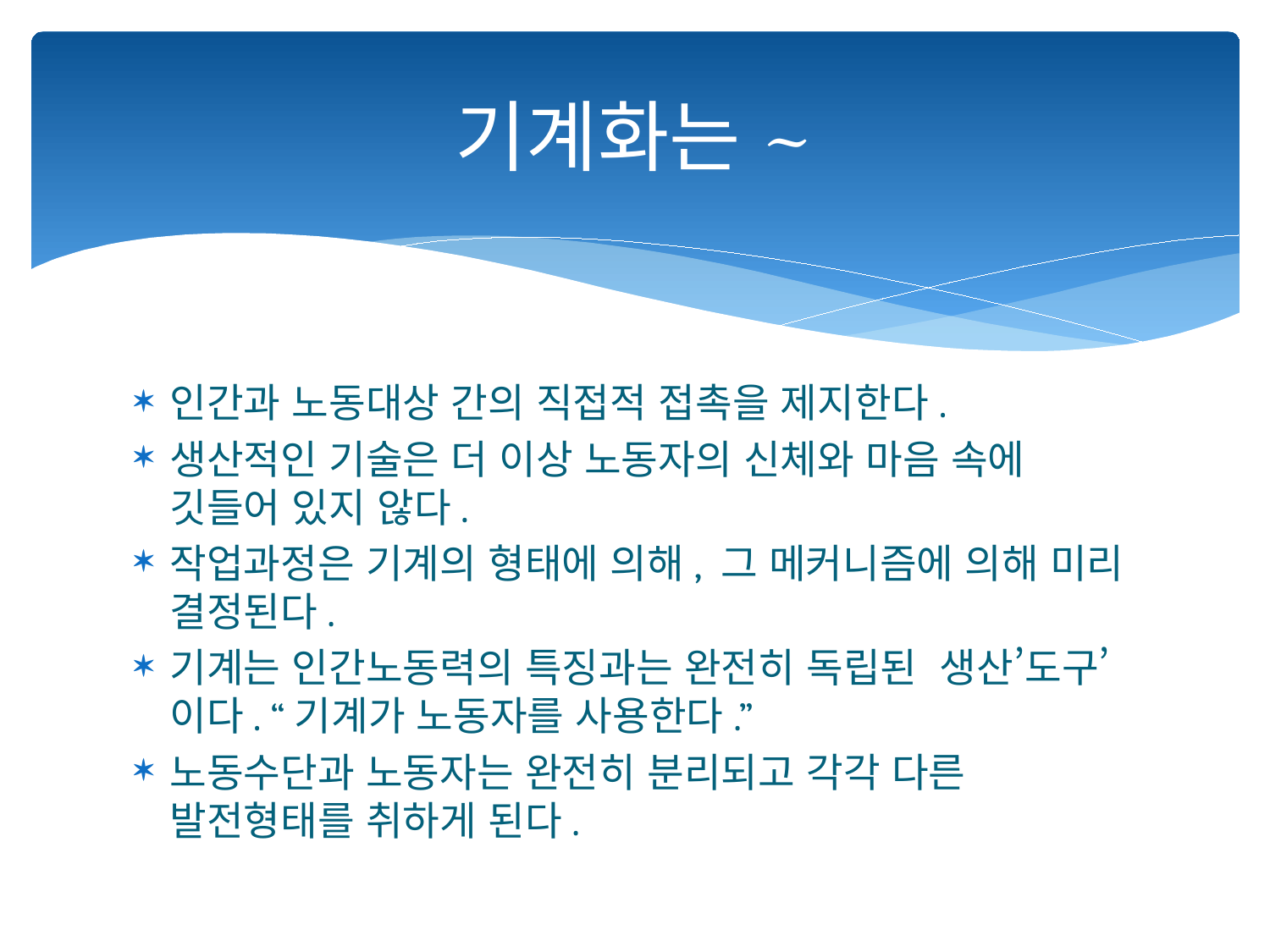

# 기계화는~
인간과 노동대상 간의 직접적 접촉을 제지한다.
생산적인 기술은 더 이상 노동자의 신체와 마음 속에 깃들어 있지 않다.
작업과정은 기계의 형태에 의해, 그 메커니즘에 의해 미리 결정된다.
기계는 인간노동력의 특징과는 완전히 독립된  생산’도구’이다. “기계가 노동자를 사용한다.”
노동수단과 노동자는 완전히 분리되고 각각 다른 발전형태를 취하게 된다.